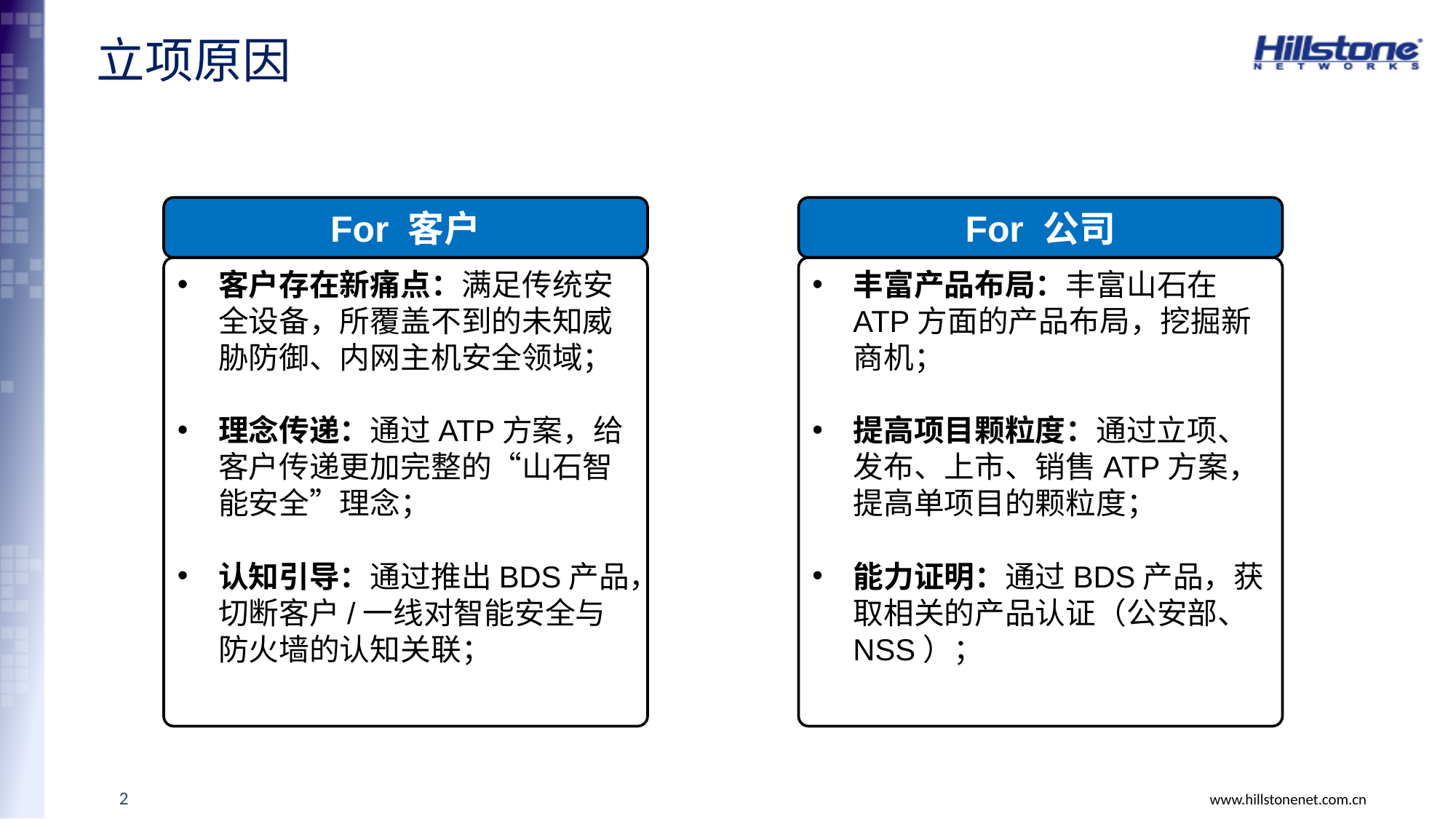

# 立项原因
For 客户
For 公司
客户存在新痛点：满足传统安全设备，所覆盖不到的未知威胁防御、内网主机安全领域；

理念传递：通过ATP方案，给客户传递更加完整的“山石智能安全”理念；

认知引导：通过推出BDS产品，切断客户/一线对智能安全与防火墙的认知关联；

丰富产品布局：丰富山石在ATP方面的产品布局，挖掘新商机；

提高项目颗粒度：通过立项、发布、上市、销售ATP方案，提高单项目的颗粒度；

能力证明：通过BDS产品，获取相关的产品认证（公安部、NSS）；